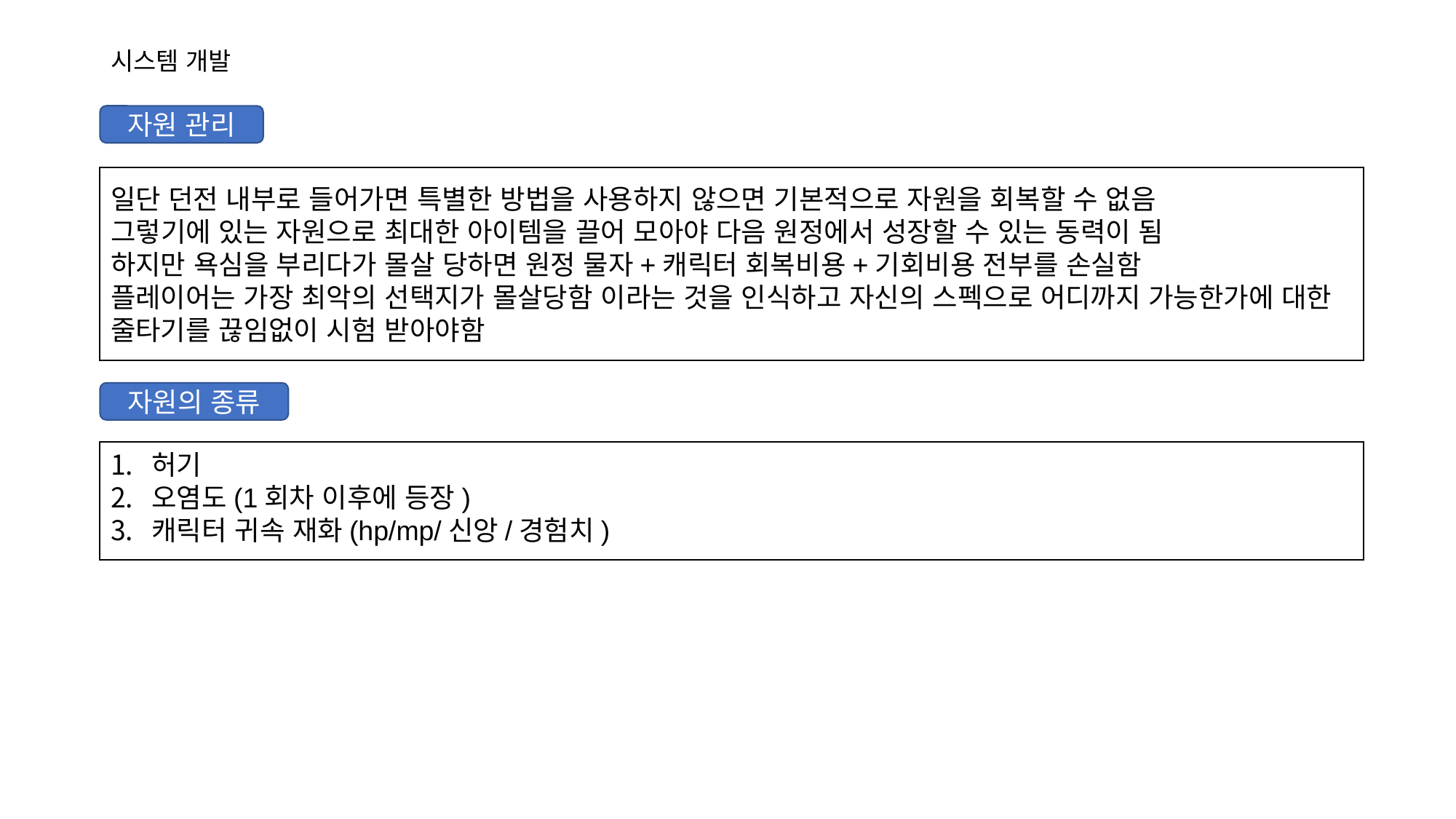

# 시스템 개발
자원 관리
일단 던전 내부로 들어가면 특별한 방법을 사용하지 않으면 기본적으로 자원을 회복할 수 없음
그렇기에 있는 자원으로 최대한 아이템을 끌어 모아야 다음 원정에서 성장할 수 있는 동력이 됨
하지만 욕심을 부리다가 몰살 당하면 원정 물자+캐릭터 회복비용+기회비용 전부를 손실함
플레이어는 가장 최악의 선택지가 몰살당함 이라는 것을 인식하고 자신의 스펙으로 어디까지 가능한가에 대한 줄타기를 끊임없이 시험 받아야함
자원의 종류
허기
오염도(1회차 이후에 등장)
캐릭터 귀속 재화(hp/mp/신앙/경험치)